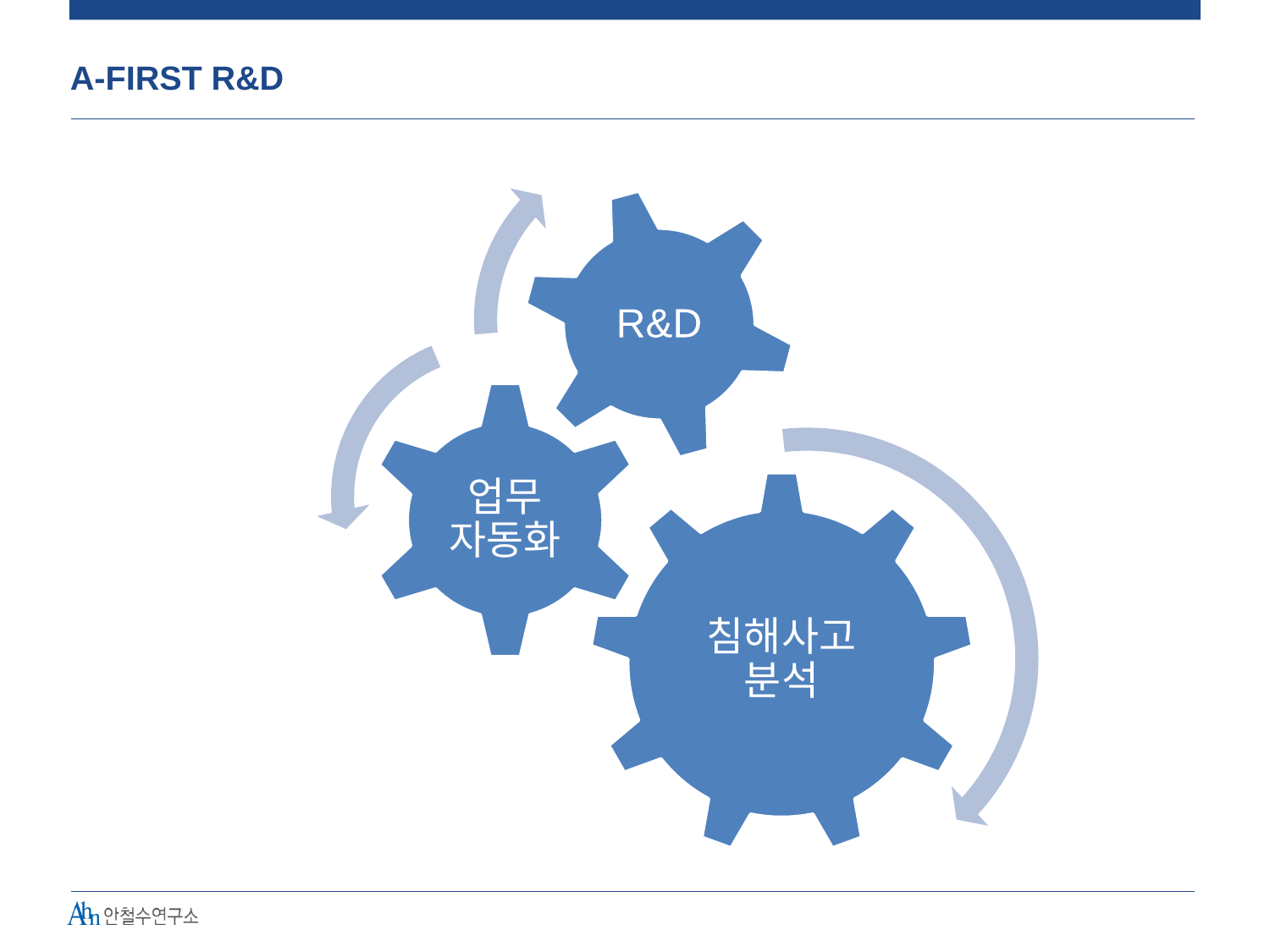

# A-FIRST R&D
침해사고
분석
업무
자동화
R&D